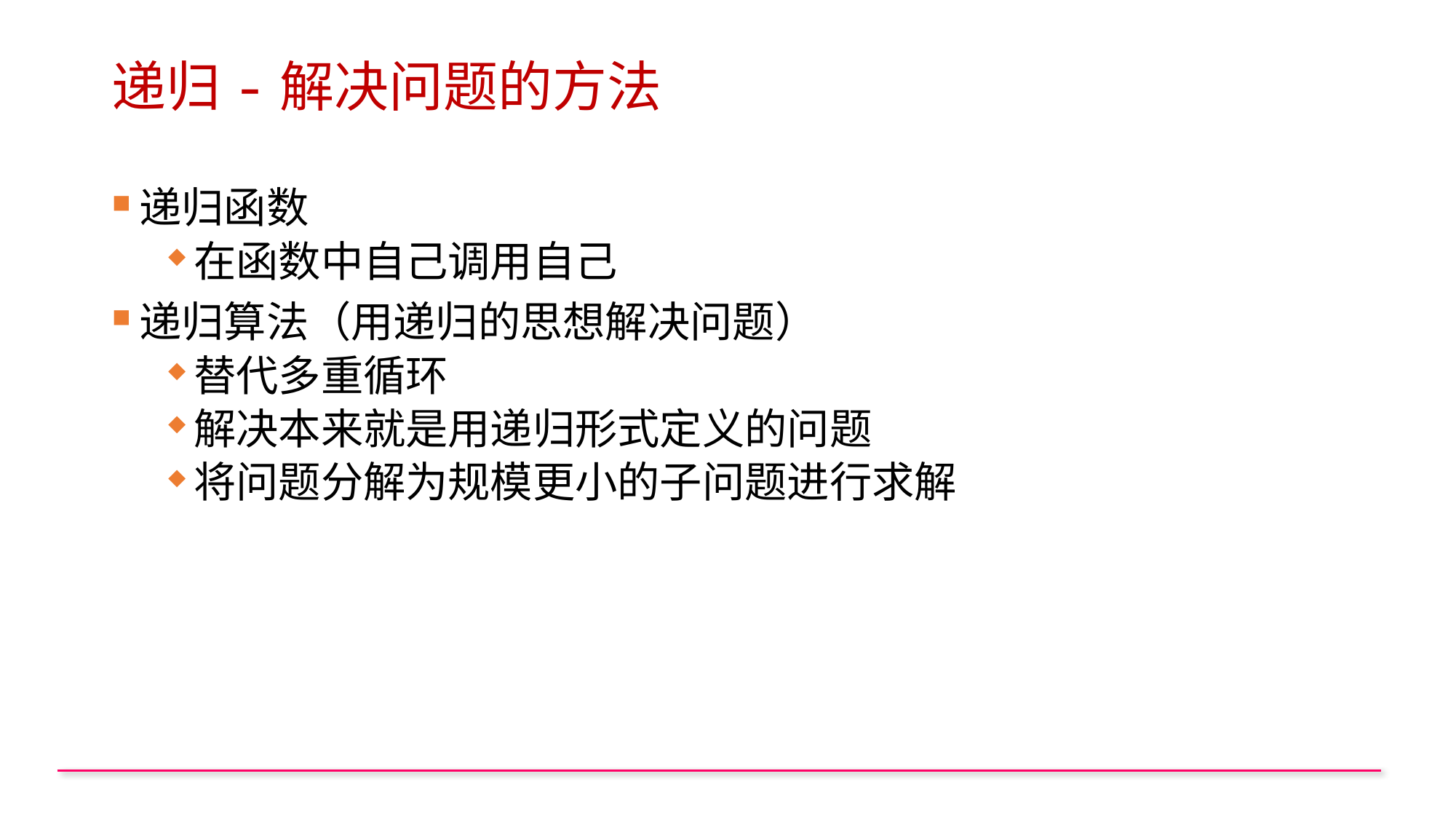

# 递归-解决问题的方法
递归函数
在函数中自己调用自己
递归算法（用递归的思想解决问题）
替代多重循环
解决本来就是用递归形式定义的问题
将问题分解为规模更小的子问题进行求解